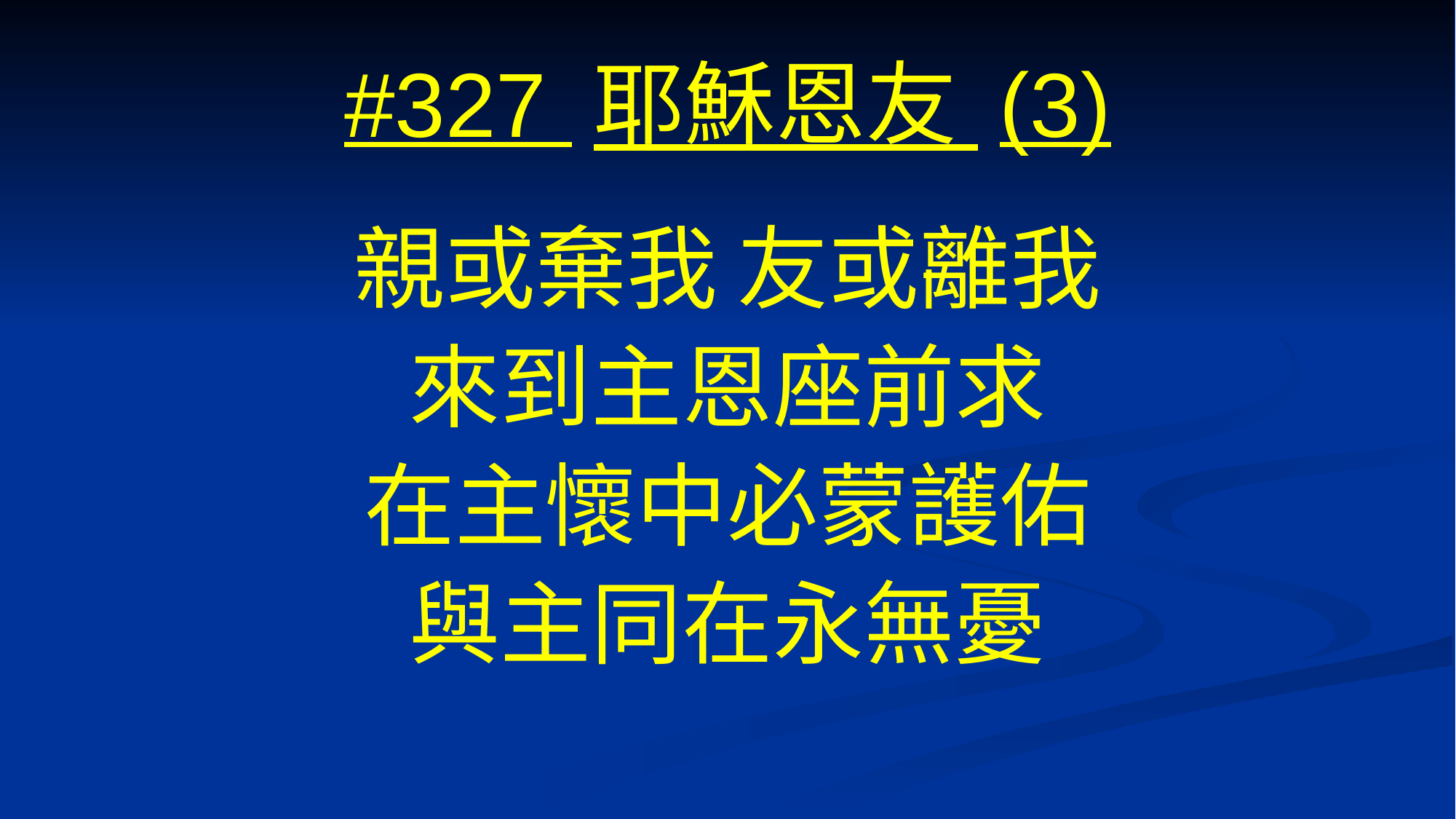

# #327 耶穌恩友 (3)
親或棄我 友或離我
來到主恩座前求
在主懷中必蒙護佑
與主同在永無憂